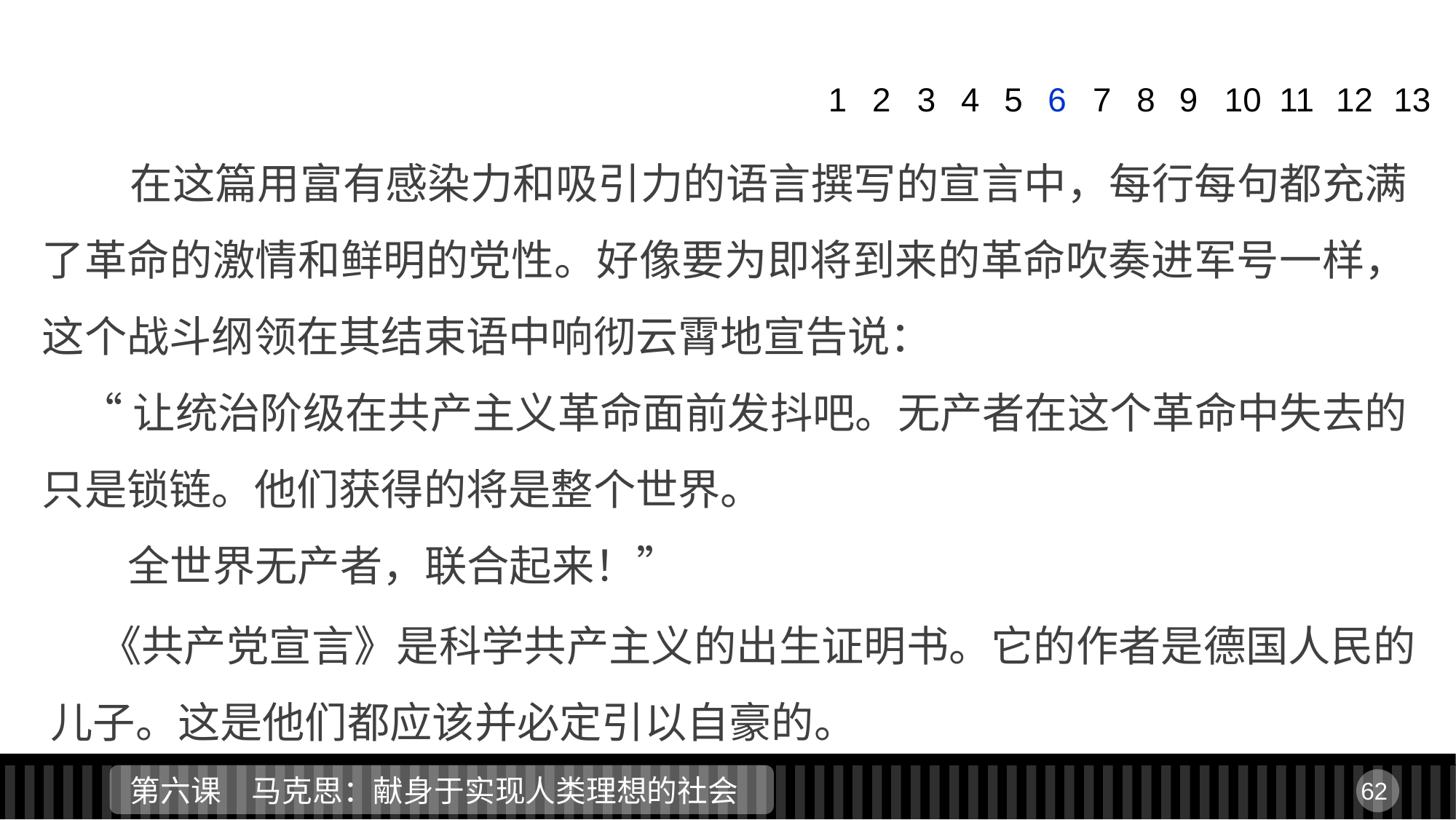

1
2
3
4
5
6
7
8
9
11
12
13
10
        在这篇用富有感染力和吸引力的语言撰写的宣言中，每行每句都充满了革命的激情和鲜明的党性。好像要为即将到来的革命吹奏进军号一样，这个战斗纲领在其结束语中响彻云霄地宣告说：
    “让统治阶级在共产主义革命面前发抖吧。无产者在这个革命中失去的只是锁链。他们获得的将是整个世界。
        全世界无产者，联合起来！”
    《共产党宣言》是科学共产主义的出生证明书。它的作者是德国人民的儿子。这是他们都应该并必定引以自豪的。